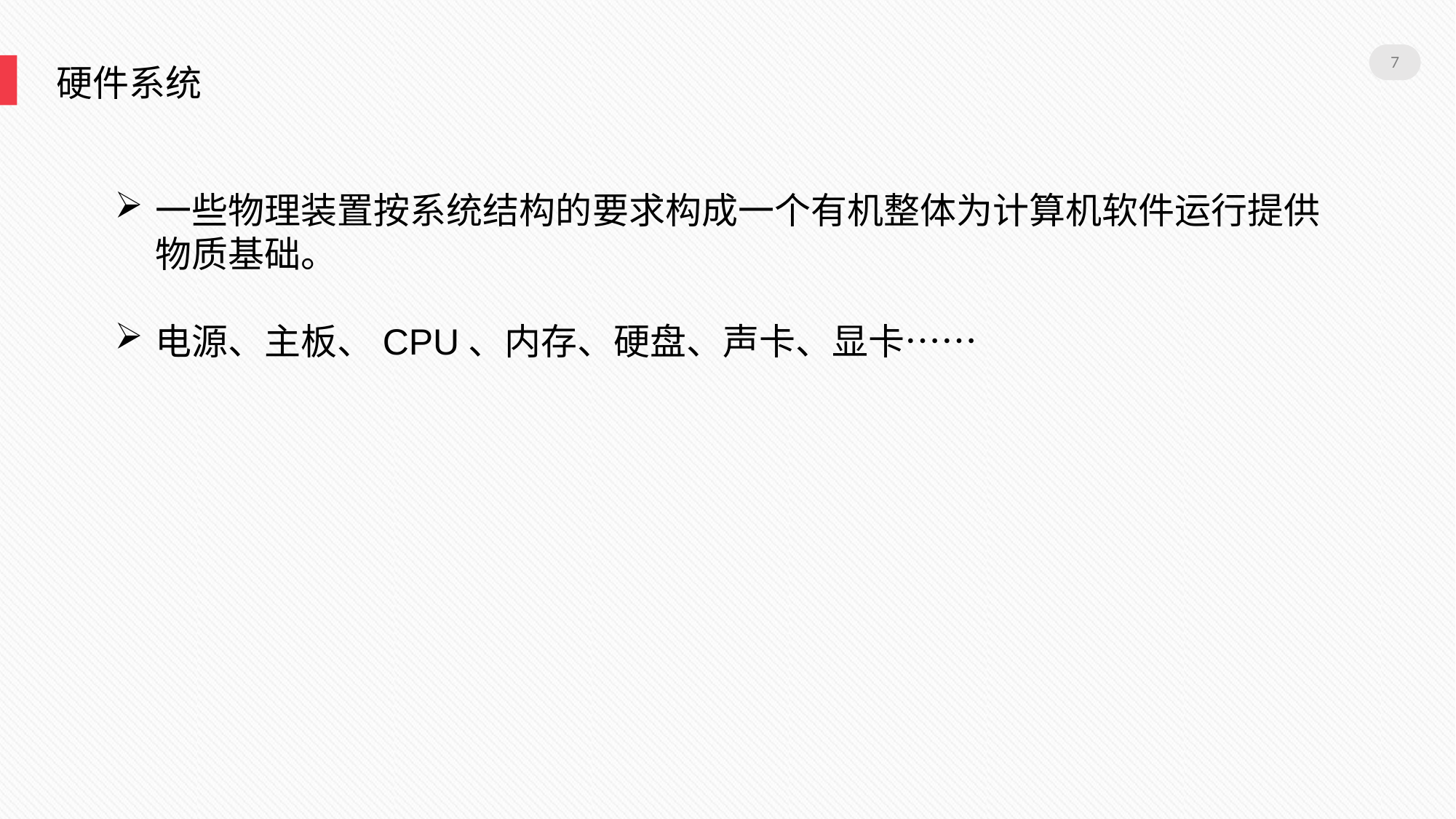

7
硬件系统

一些物理装置按系统结构的要求构成一个有机整体为计算机软件运行提供物质基础。

电源、主板、CPU、内存、硬盘、声卡、显卡……